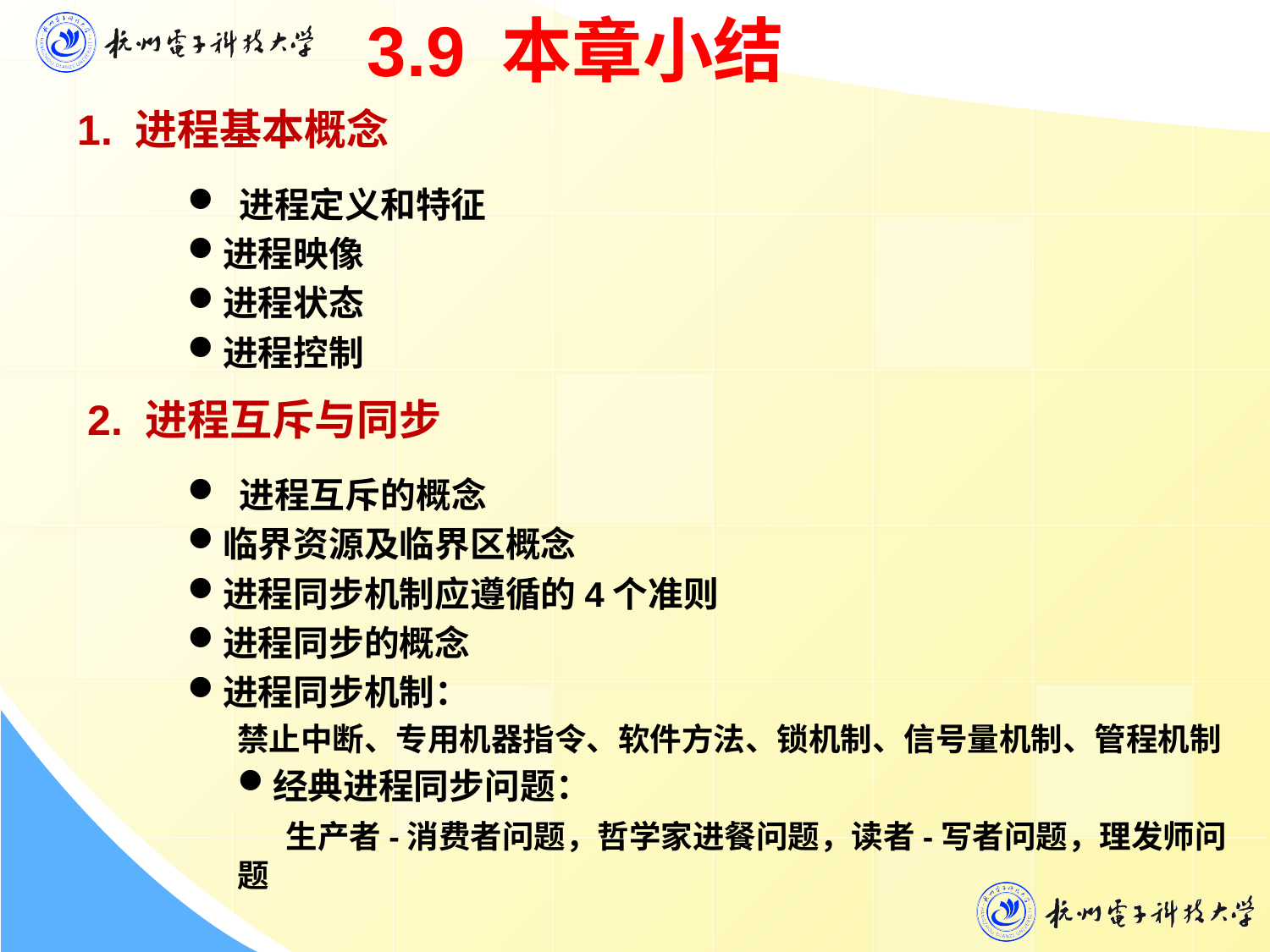

3.9 本章小结
1. 进程基本概念
 进程定义和特征
进程映像
进程状态
进程控制
2. 进程互斥与同步
 进程互斥的概念
临界资源及临界区概念
进程同步机制应遵循的4个准则
进程同步的概念
进程同步机制：
禁止中断、专用机器指令、软件方法、锁机制、信号量机制、管程机制
经典进程同步问题：
     生产者-消费者问题，哲学家进餐问题，读者-写者问题，理发师问题